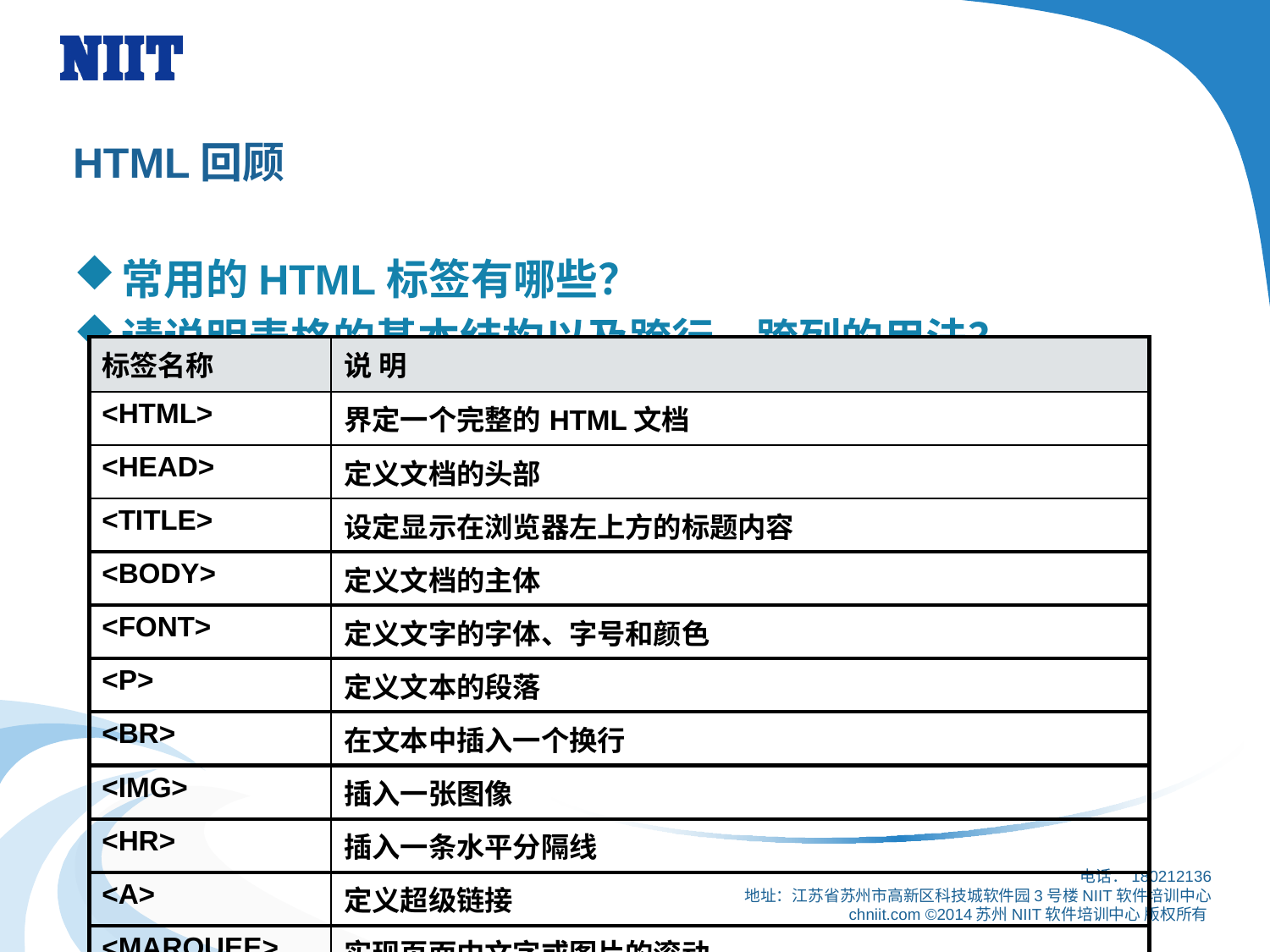

# HTML回顾
常用的HTML标签有哪些？
请说明表格的基本结构以及跨行、跨列的用法？

| 标签名称 | 说 明 |
| --- | --- |
| <HTML> | 界定一个完整的HTML文档 |
| <HEAD> | 定义文档的头部 |
| <TITLE> | 设定显示在浏览器左上方的标题内容 |
| <BODY> | 定义文档的主体 |
| <FONT> | 定义文字的字体、字号和颜色 |
| <P> | 定义文本的段落 |
| <BR> | 在文本中插入一个换行 |
| <IMG> | 插入一张图像 |
| <HR> | 插入一条水平分隔线 |
| <A> | 定义超级链接 |
| <MARQUEE> | 实现页面中文字或图片的滚动 |